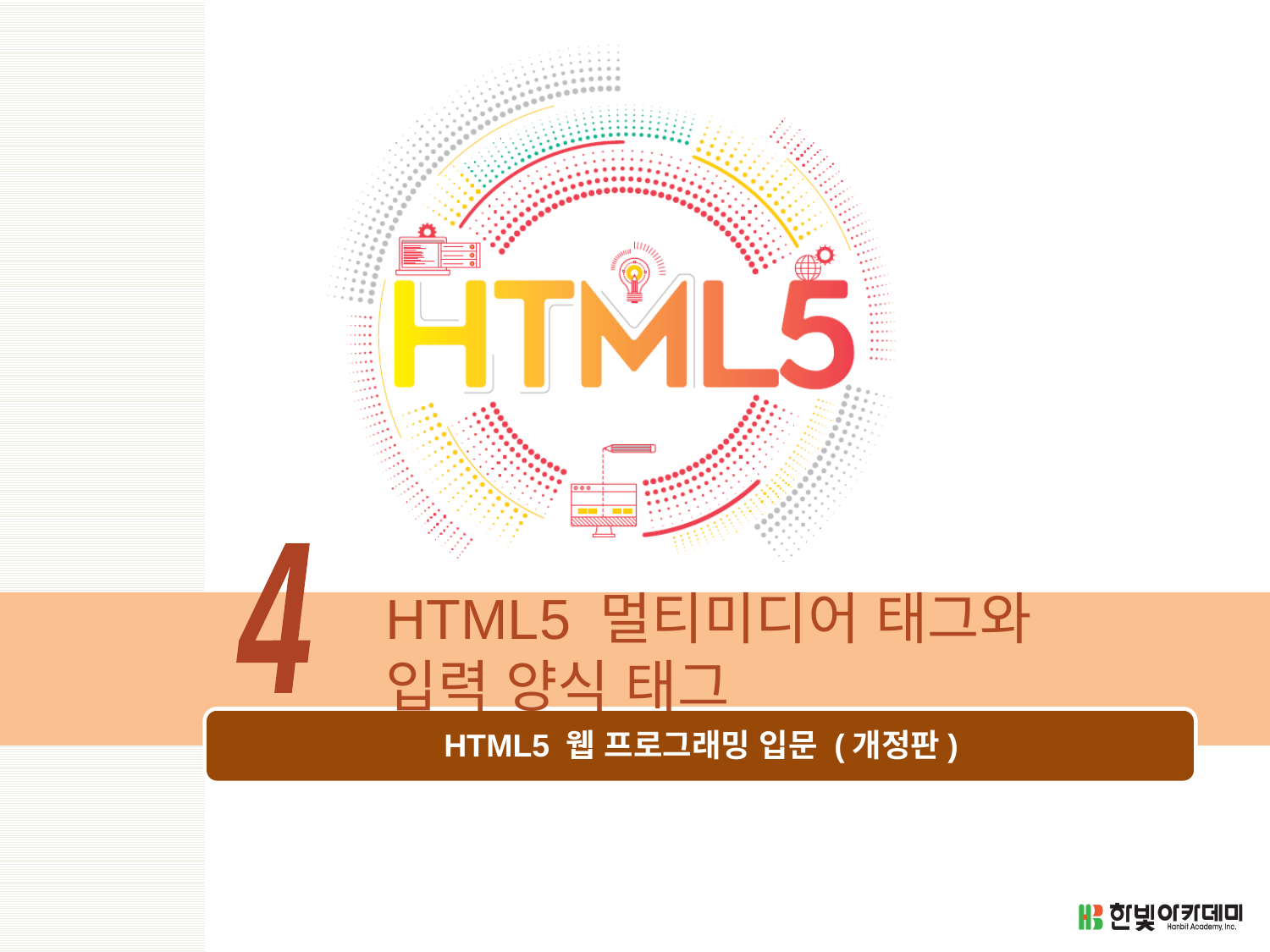

4
# HTML5 멀티미디어 태그와 입력 양식 태그